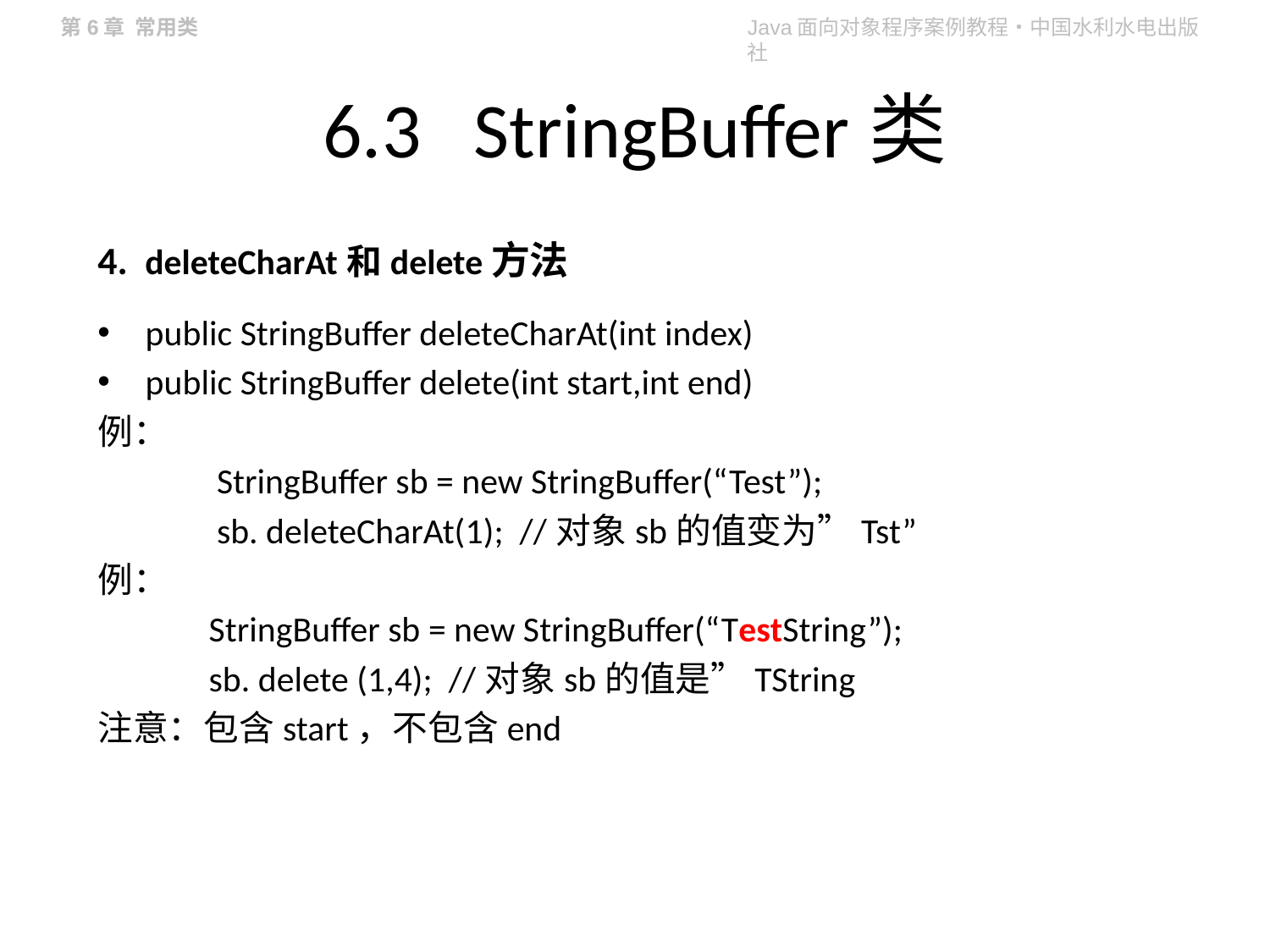

# 6.3   StringBuffer类
4.  deleteCharAt和delete方法
public StringBuffer deleteCharAt(int index)
public StringBuffer delete(int start,int end)
例：
 StringBuffer sb = new StringBuffer(“Test”);
 sb. deleteCharAt(1);  //对象sb的值变为”Tst”
例：
StringBuffer sb = new StringBuffer(“TestString”);
sb. delete (1,4);  //对象sb的值是”TString
注意：包含start，不包含end